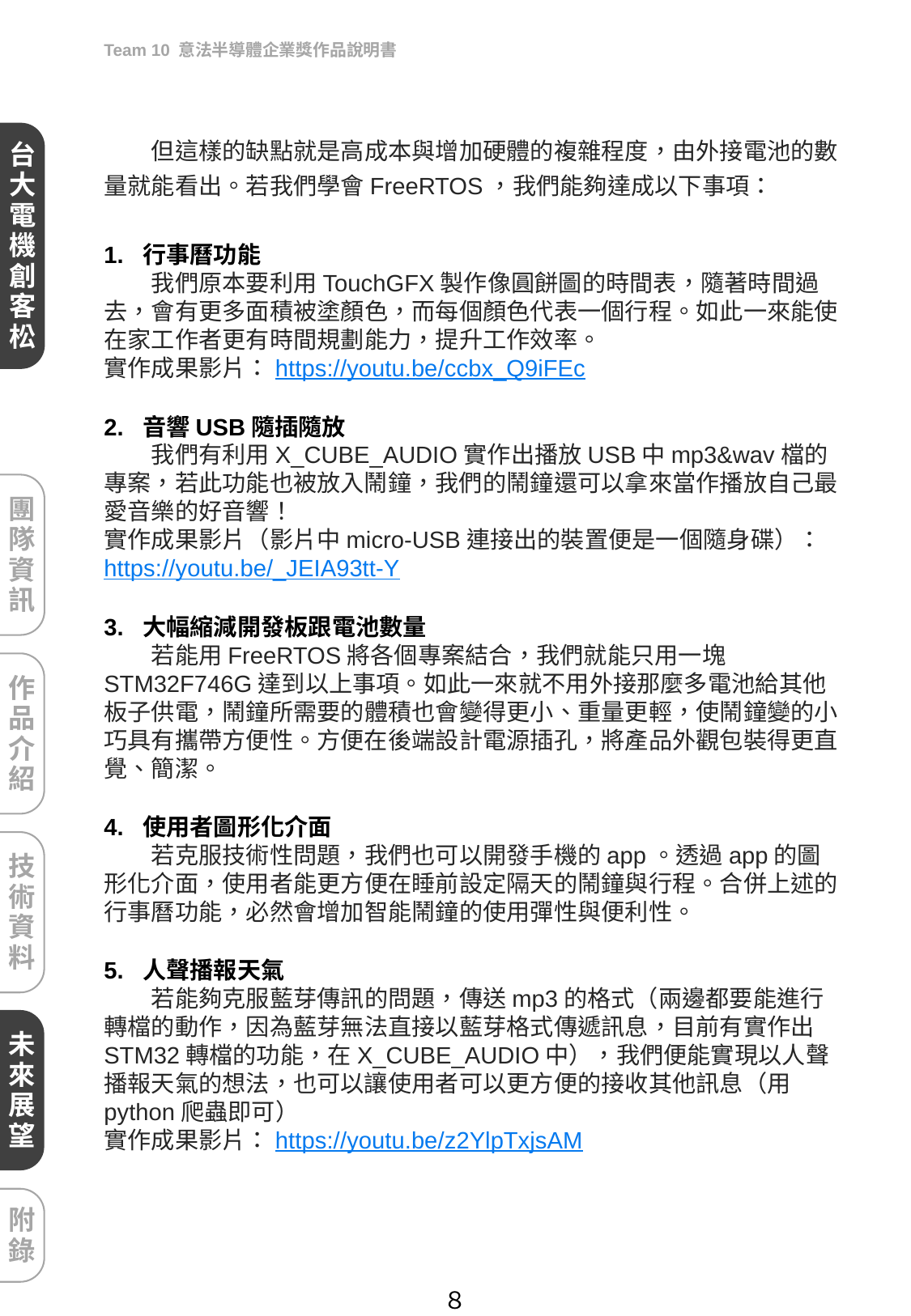

Team 10 意法半導體企業獎作品說明書
　　但這樣的缺點就是高成本與增加硬體的複雜程度，由外接電池的數量就能看出。若我們學會FreeRTOS，我們能夠達成以下事項：
1.  行事曆功能
　　我們原本要利用TouchGFX製作像圓餅圖的時間表，隨著時間過去，會有更多面積被塗顏色，而每個顏色代表一個行程。如此一來能使在家工作者更有時間規劃能力，提升工作效率。
實作成果影片：https://youtu.be/ccbx_Q9iFEc
2.  音響USB隨插隨放
　　我們有利用X_CUBE_AUDIO實作出播放USB中mp3&wav檔的專案，若此功能也被放入鬧鐘，我們的鬧鐘還可以拿來當作播放自己最愛音樂的好音響！
實作成果影片（影片中micro-USB連接出的裝置便是一個隨身碟）：
https://youtu.be/_JEIA93tt-Y
3.  大幅縮減開發板跟電池數量
　　若能用FreeRTOS將各個專案結合，我們就能只用一塊STM32F746G達到以上事項。如此一來就不用外接那麼多電池給其他板子供電，鬧鐘所需要的體積也會變得更小、重量更輕，使鬧鐘變的小巧具有攜帶方便性。方便在後端設計電源插孔，將產品外觀包裝得更直覺、簡潔。
4.  使用者圖形化介面
　　若克服技術性問題，我們也可以開發手機的app。透過app的圖形化介面，使用者能更方便在睡前設定隔天的鬧鐘與行程。合併上述的行事曆功能，必然會增加智能鬧鐘的使用彈性與便利性。
5.  人聲播報天氣
　　若能夠克服藍芽傳訊的問題，傳送mp3的格式（兩邊都要能進行轉檔的動作，因為藍芽無法直接以藍芽格式傳遞訊息，目前有實作出STM32轉檔的功能，在X_CUBE_AUDIO中），我們便能實現以人聲播報天氣的想法，也可以讓使用者可以更方便的接收其他訊息（用python爬蟲即可）
實作成果影片：https://youtu.be/z2YlpTxjsAM

台大電機創客松
團隊資訊
作品介紹
技術資料
未來展望
附錄
８